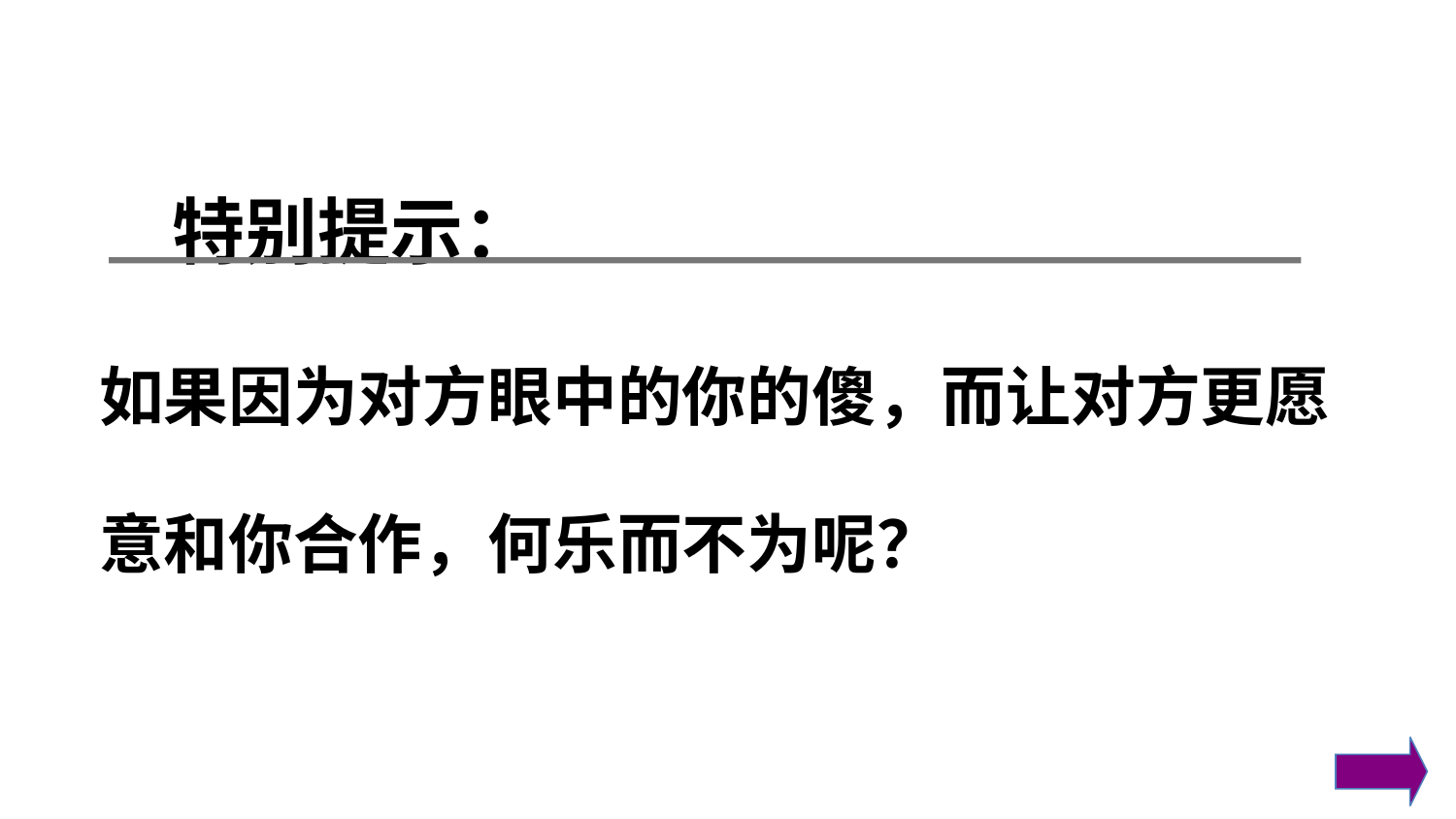

特别提示：
如果因为对方眼中的你的傻，而让对方更愿意和你合作，何乐而不为呢？